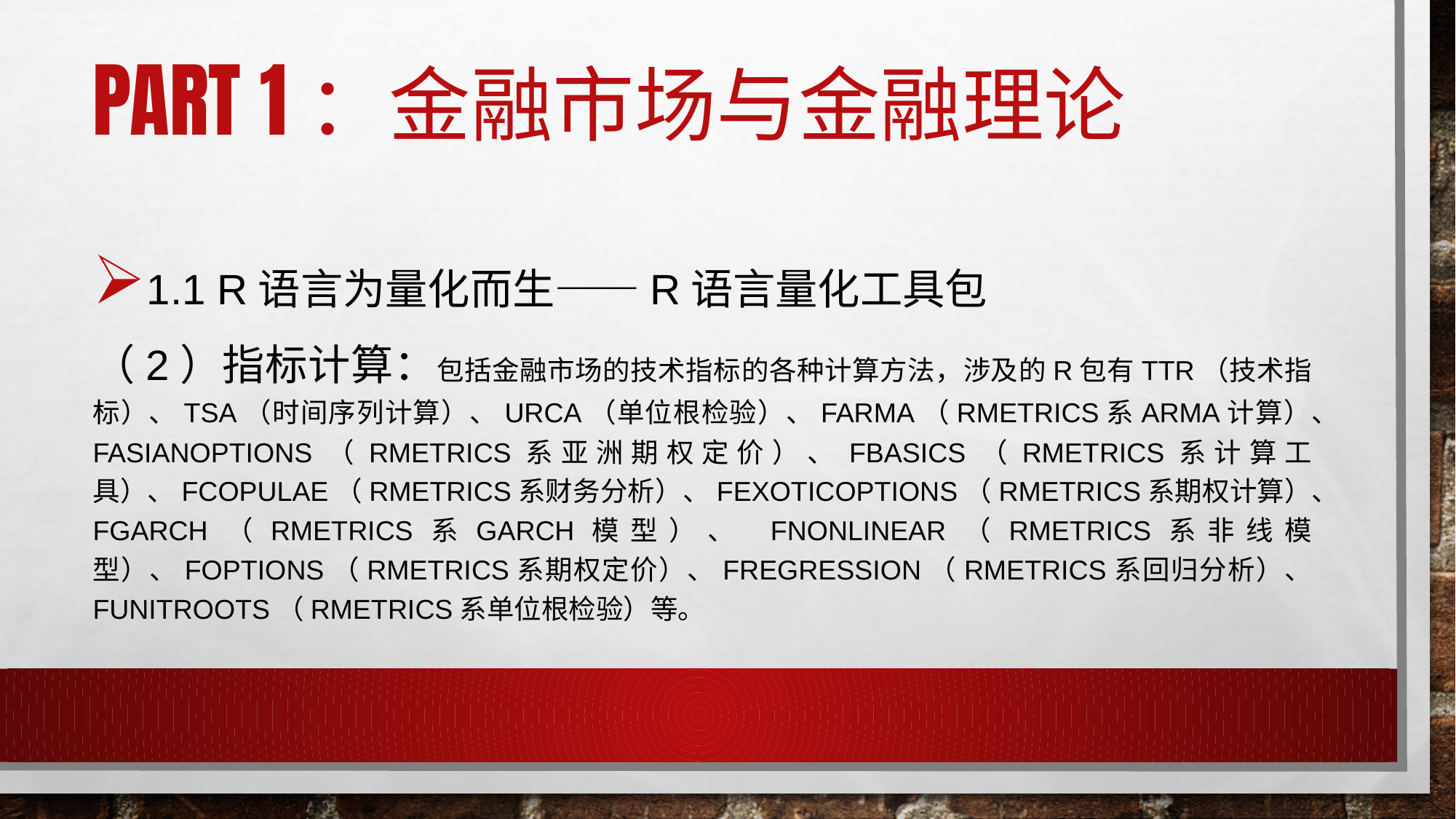

# Part 1：金融市场与金融理论
1.1 R语言为量化而生——R语言量化工具包
（2）指标计算：包括⾦融市场的技术指标的各种计算⽅法，涉及的R包有TTR（技术指标）、TSA（时间序列计算）、urca（单位根检验）、fArma（Rmetrics系ARMA计算）、fAsianOptions（Rmetrics系亚洲期权定价）、fBasics（Rmetrics系计算⼯具）、fCopulae（Rmetrics系财务分析）、fExoticOptions（Rmetrics系期权计算）、fGarch（Rmetrics系Garch模型）、 fNonlinear（Rmetrics系⾮线模型）、fOptions（Rmetrics系期权定价）、fRegression（Rmetrics系回归分析）、 fUnitRoots（Rmetrics系单位根检验）等。